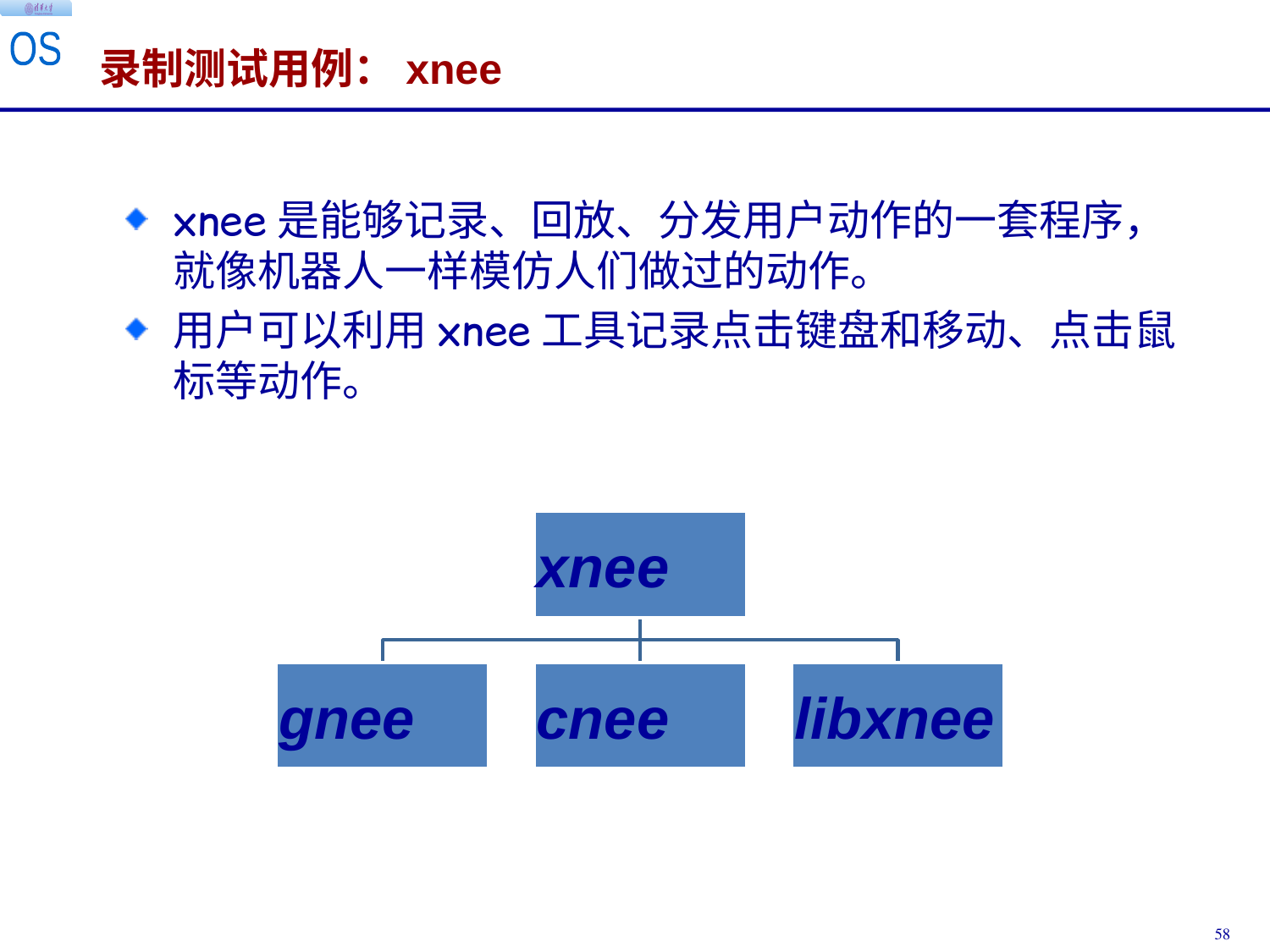

# 录制测试用例：xnee
xnee是能够记录、回放、分发用户动作的一套程序，就像机器人一样模仿人们做过的动作。
用户可以利用xnee工具记录点击键盘和移动、点击鼠标等动作。

xnee

gnee

cnee

libxnee